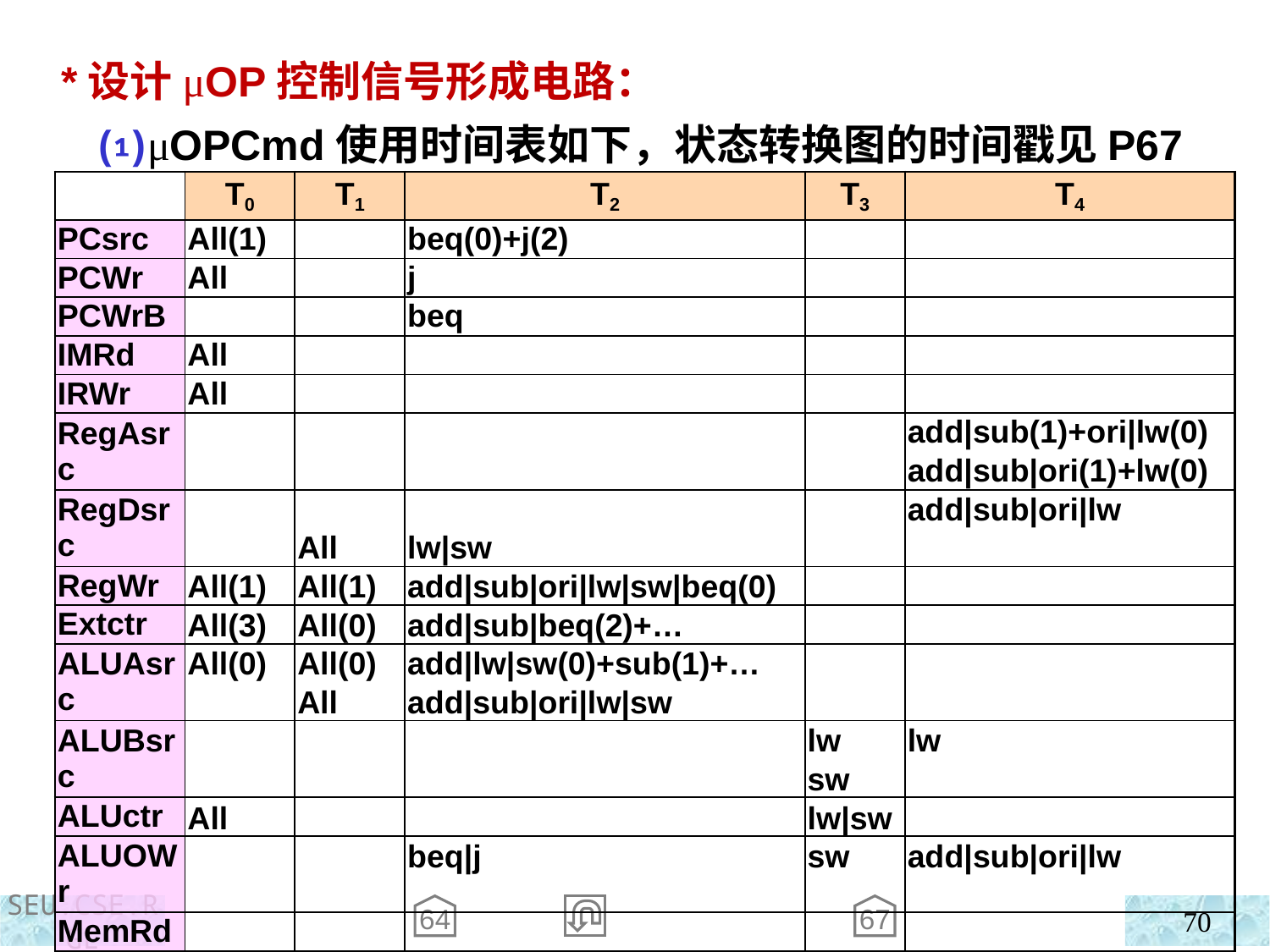

*设计μOP控制信号形成电路：
     ⑴μOPCmd使用时间表如下，状态转换图的时间戳见P67
|  | T0 | T1 | T2 | T3 | T4 |
| --- | --- | --- | --- | --- | --- |
| PCsrc |  |  |  |  |  |
| PCWr |  |  |  |  |  |
| PCWrB |  |  |  |  |  |
| IMRd |  |  |  |  |  |
| IRWr |  |  |  |  |  |
| RegAsrc |  |  |  |  |  |
| RegDsrc |  |  |  |  |  |
| RegWr |  |  |  |  |  |
| Extctr |  |  |  |  |  |
| ALUAsrc |  |  |  |  |  |
| ALUBsrc |  |  |  |  |  |
| ALUctr |  |  |  |  |  |
| ALUOWr |  |  |  |  |  |
| MemRd |  |  |  |  |  |
| MemWr |  |  |  |  |  |
| WMFC |  |  |  |  |  |
| End |  |  |  |  |  |
| All(1) |  | beq(0)+j(2) |  |  |
| --- | --- | --- | --- | --- |
| All |  | j |  |  |
|  |  | beq |  |  |
| All |  |  |  |  |
| All |  |  |  |  |
|  |  |  |  | add|sub(1)+ori|lw(0) |
|  |  |  |  | add|sub|ori(1)+lw(0) |
|  |  |  |  | add|sub|ori|lw |
|  | All | lw|sw |  |  |
| All(1) | All(1) | add|sub|ori|lw|sw|beq(0) |  |  |
| All(3) | All(0) | add|sub|beq(2)+… |  |  |
| All(0) | All(0) | add|lw|sw(0)+sub(1)+… |  |  |
|  | All | add|sub|ori|lw|sw |  |  |
|  |  |  | lw | lw |
|  |  |  | sw |  |
| All |  |  | lw|sw |  |
|  |  | beq|j | sw | add|sub|ori|lw |

64
67
70